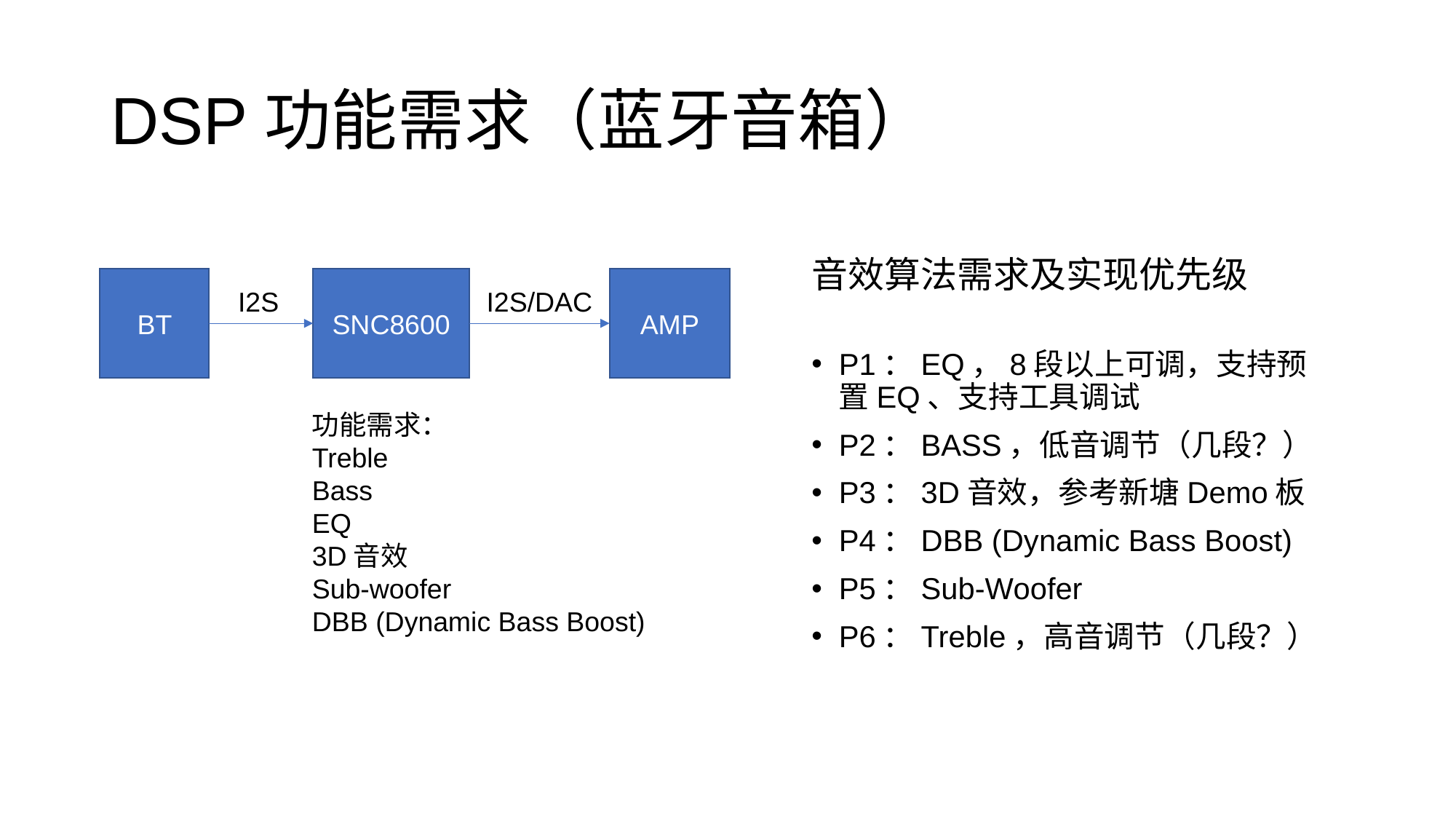

# DSP功能需求（蓝牙音箱）
音效算法需求及实现优先级

P1：EQ，8段以上可调，支持预置EQ、支持工具调试
P2：BASS，低音调节（几段？）
P3：3D音效，参考新塘Demo板
P4：DBB (Dynamic Bass Boost)
P5：Sub-Woofer
P6：Treble，高音调节（几段？）
BT
SNC8600
AMP
I2S
I2S/DAC
功能需求：
Treble
Bass
EQ
3D音效
Sub-woofer
DBB (Dynamic Bass Boost)